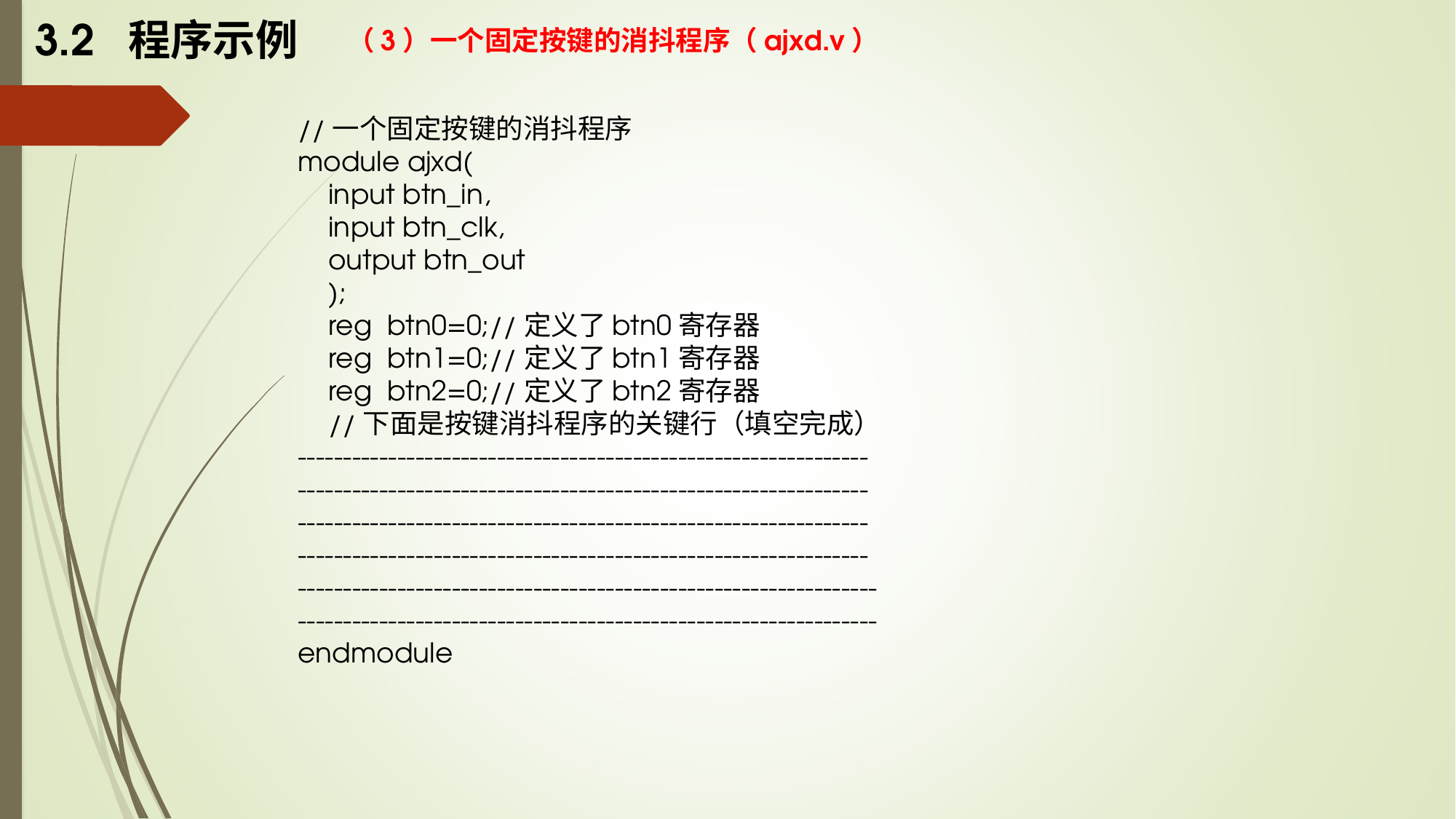

# 3.2  程序示例
（3）一个固定按键的消抖程序（ajxd.v）
//一个固定按键的消抖程序
module ajxd(
    input btn_in,
    input btn_clk,
    output btn_out
    );
    reg  btn0=0;//定义了btn0寄存器
    reg  btn1=0;//定义了btn1寄存器
    reg  btn2=0;//定义了btn2寄存器
    //下面是按键消抖程序的关键行（填空完成）
---------------------------------------------------------------
---------------------------------------------------------------
---------------------------------------------------------------
---------------------------------------------------------------
----------------------------------------------------------------
----------------------------------------------------------------
endmodule